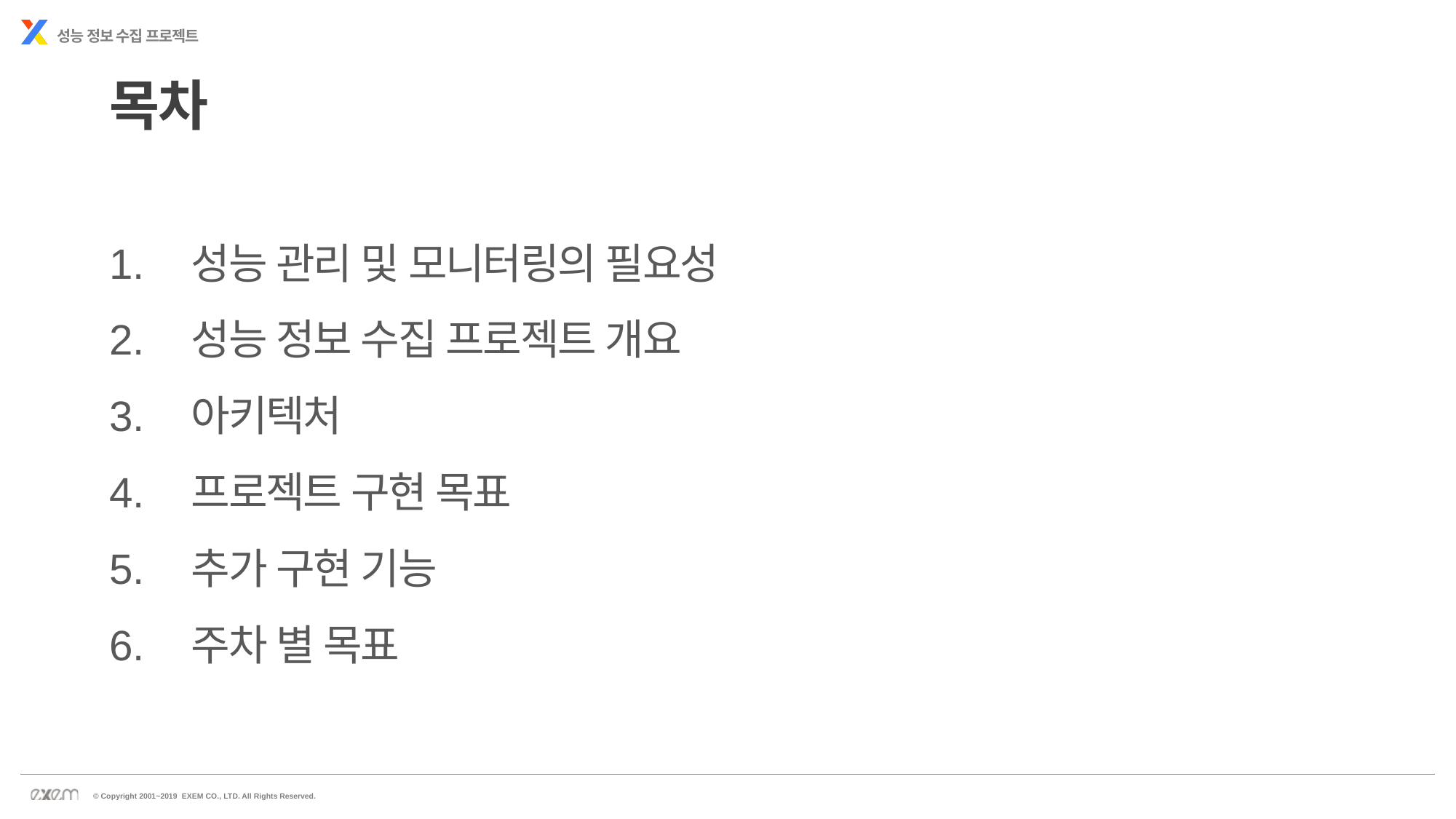

성능 정보 수집 프로젝트
목차
#
성능 관리 및 모니터링의 필요성
성능 정보 수집 프로젝트 개요
아키텍처
프로젝트 구현 목표
추가 구현 기능
주차 별 목표